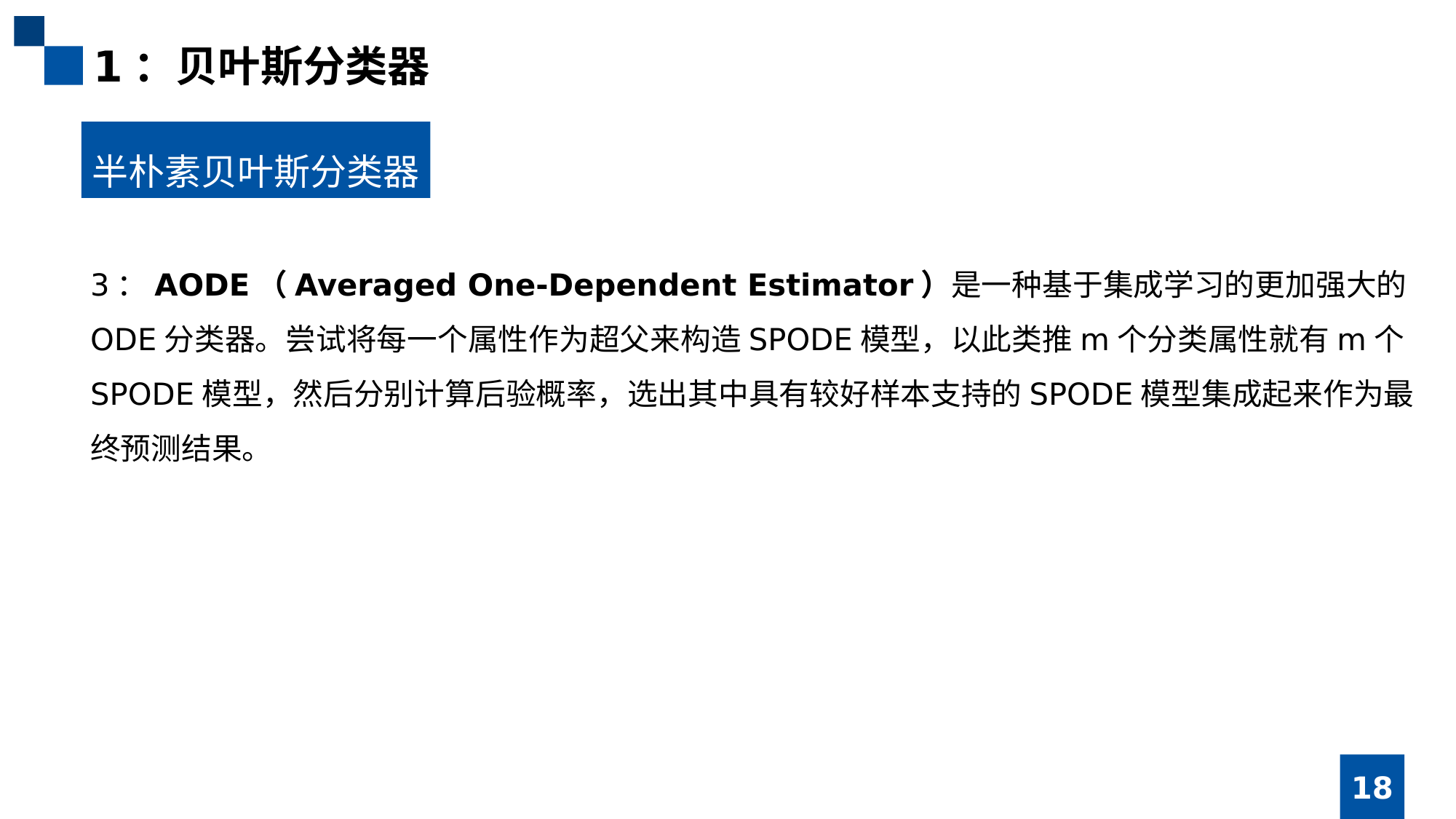

1：贝叶斯分类器
半朴素贝叶斯分类器
3：AODE（Averaged One-Dependent Estimator）是一种基于集成学习的更加强大的ODE分类器。尝试将每一个属性作为超父来构造SPODE模型，以此类推m个分类属性就有m个SPODE模型，然后分别计算后验概率，选出其中具有较好样本支持的SPODE模型集成起来作为最终预测结果。

18